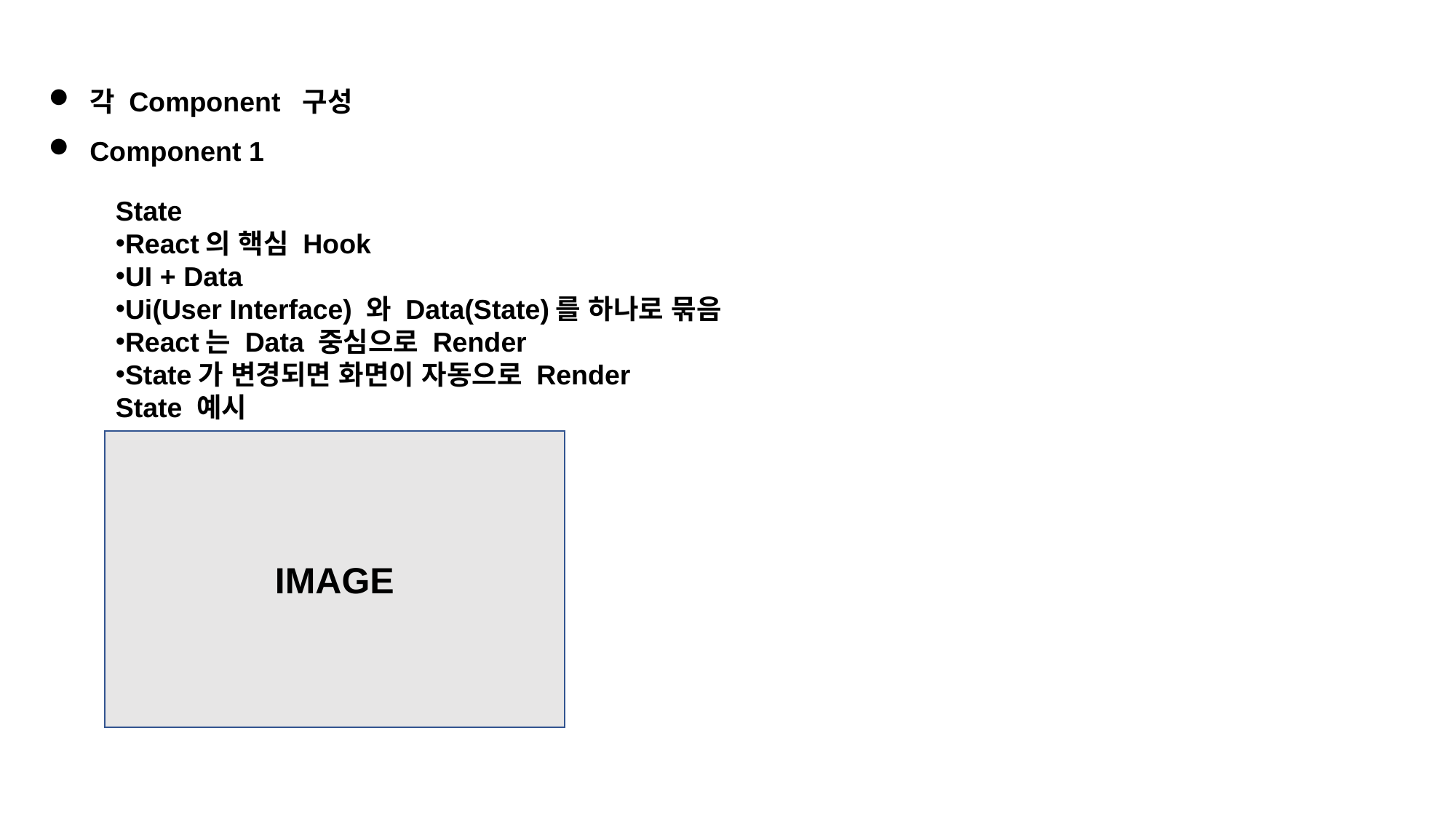

각 Component  구성
Component 1
State
React의 핵심 Hook
UI + Data
Ui(User Interface) 와 Data(State)를 하나로 묶음
React는 Data 중심으로 Render
State가 변경되면 화면이 자동으로 Render
State 예시
IMAGE